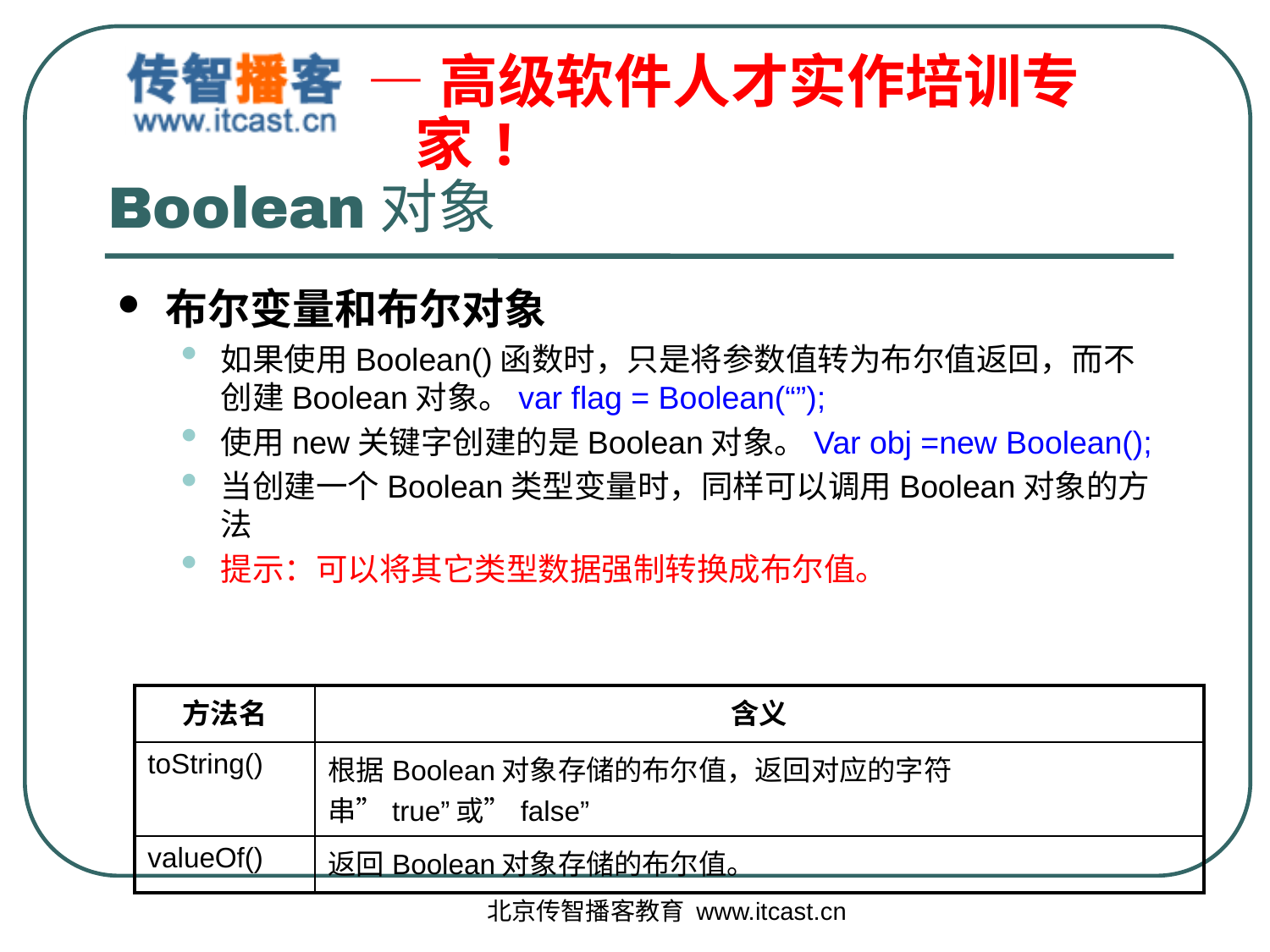

Boolean对象
布尔变量和布尔对象
如果使用Boolean()函数时，只是将参数值转为布尔值返回，而不创建Boolean对象。var flag = Boolean(“”);
使用new关键字创建的是Boolean对象。Var obj =new Boolean();
当创建一个Boolean类型变量时，同样可以调用Boolean对象的方法
提示：可以将其它类型数据强制转换成布尔值。
| 方法名 | 含义 |
| --- | --- |
| toString() | 根据Boolean对象存储的布尔值，返回对应的字符串”true”或”false” |
| valueOf() | 返回Boolean对象存储的布尔值。 |